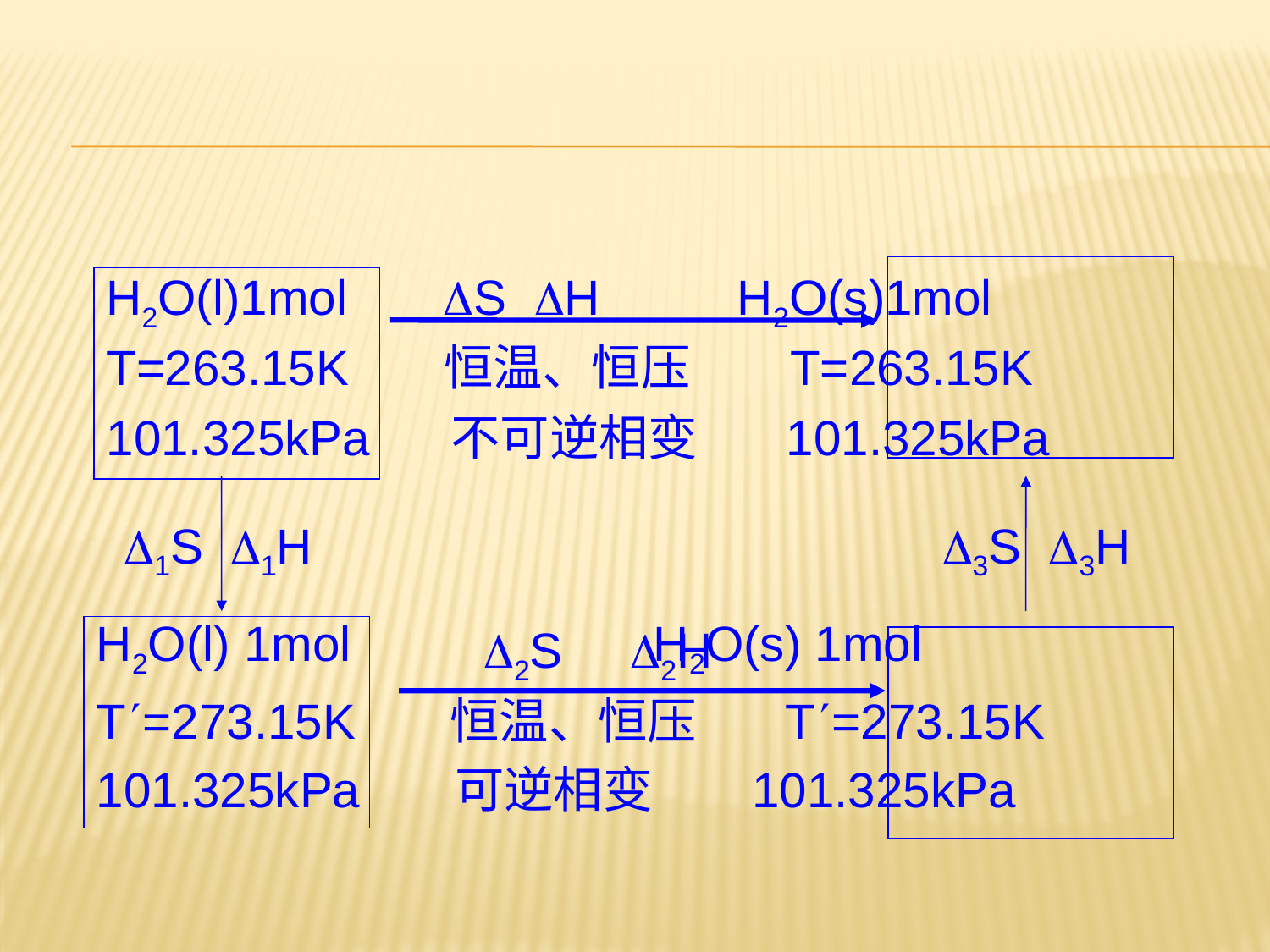

H2O(l)1mol       ΔS  ΔH          H2O(s)1mol
T=263.15K      恒温、恒压        T=263.15K
101.325kPa     不可逆相变       101.325kPa

Δ1S  Δ1H
Δ3S  Δ3H
H2O(l) 1mol                      H2O(s) 1mol
T′=273.15K      恒温、恒压       T′=273.15K
101.325kPa      可逆相变        101.325kPa

Δ2S
Δ2H